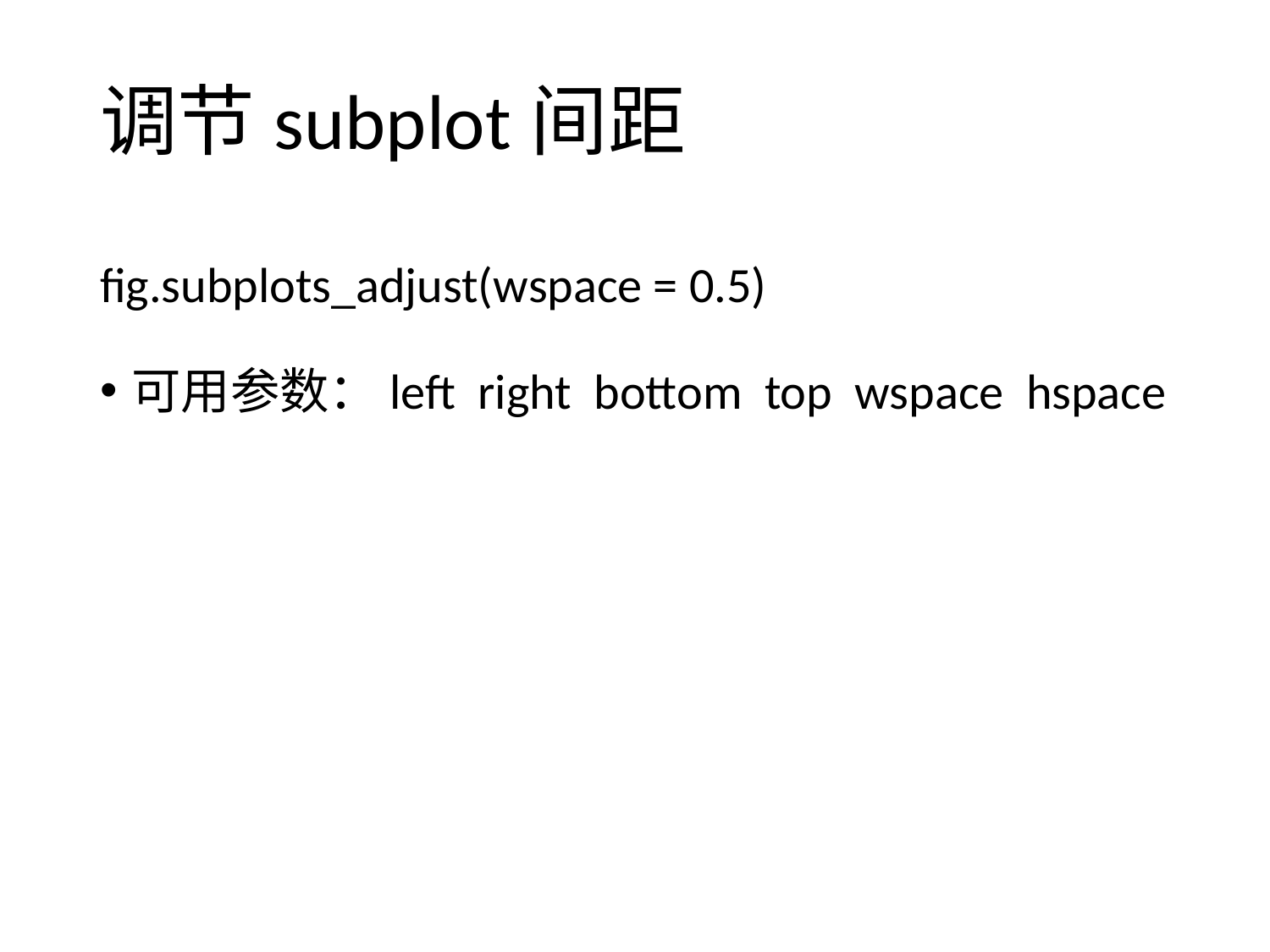

# 调节subplot间距
fig.subplots_adjust(wspace = 0.5)
可用参数：left  right  bottom  top  wspace  hspace